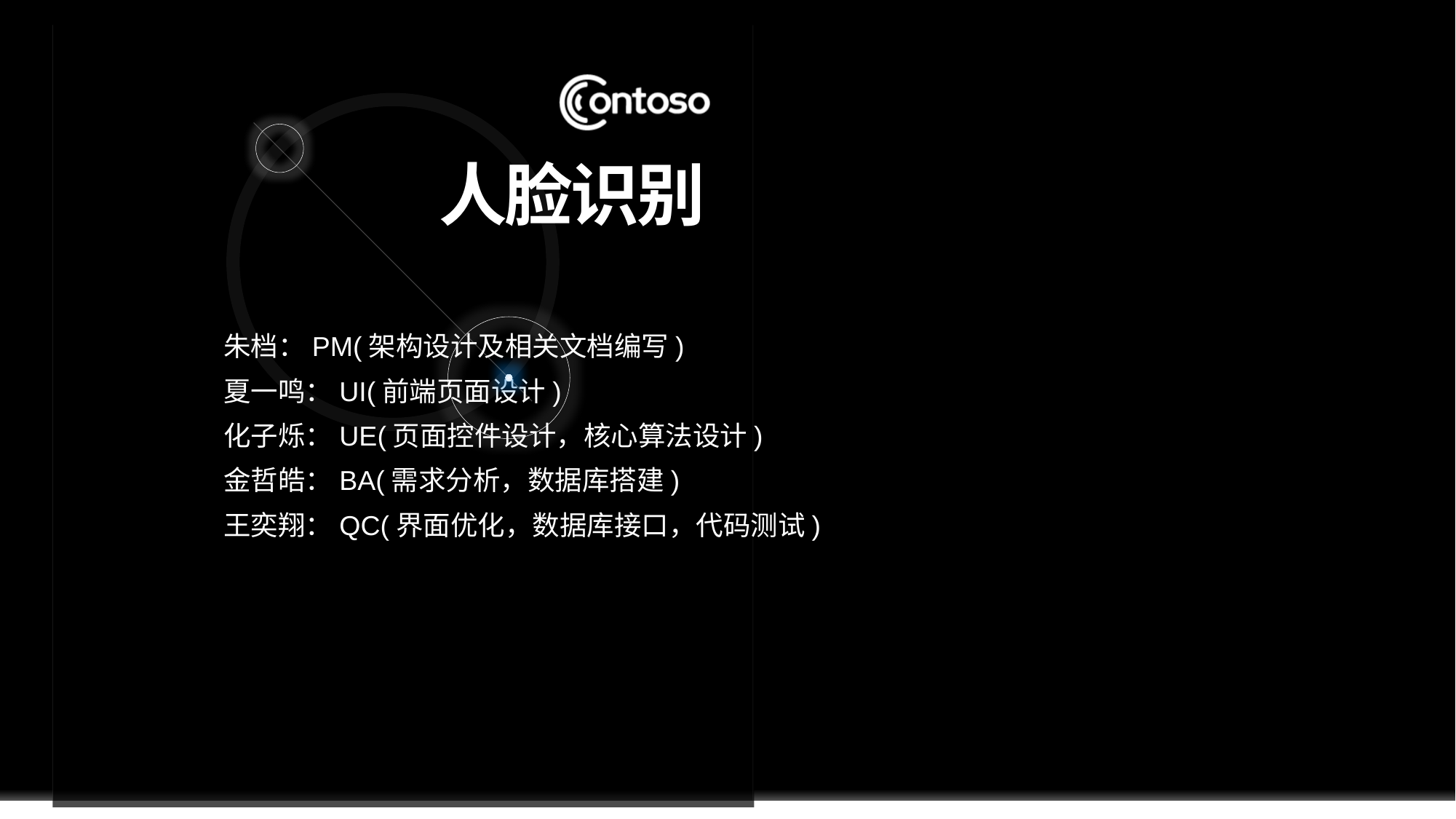

# 人脸识别

朱档：Pm(架构设计及相关文档编写)
夏一鸣：UI(前端页面设计)
化子烁：UE(页面控件设计，核心算法设计)
金哲皓：BA(需求分析，数据库搭建)
王奕翔：QC(界面优化，数据库接口，代码测试)